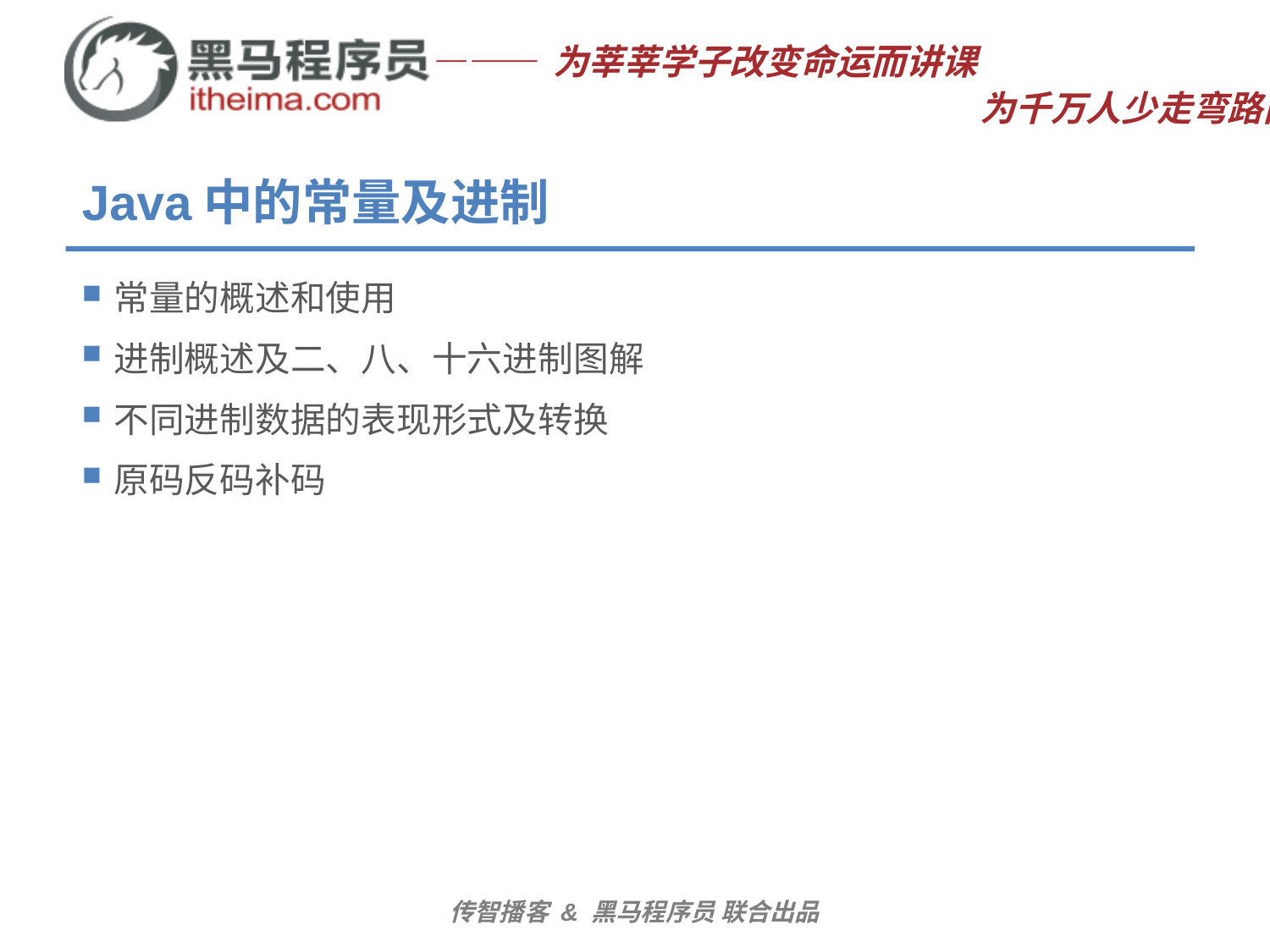

# Java中的常量及进制
常量的概述和使用
进制概述及二、八、十六进制图解
不同进制数据的表现形式及转换
原码反码补码